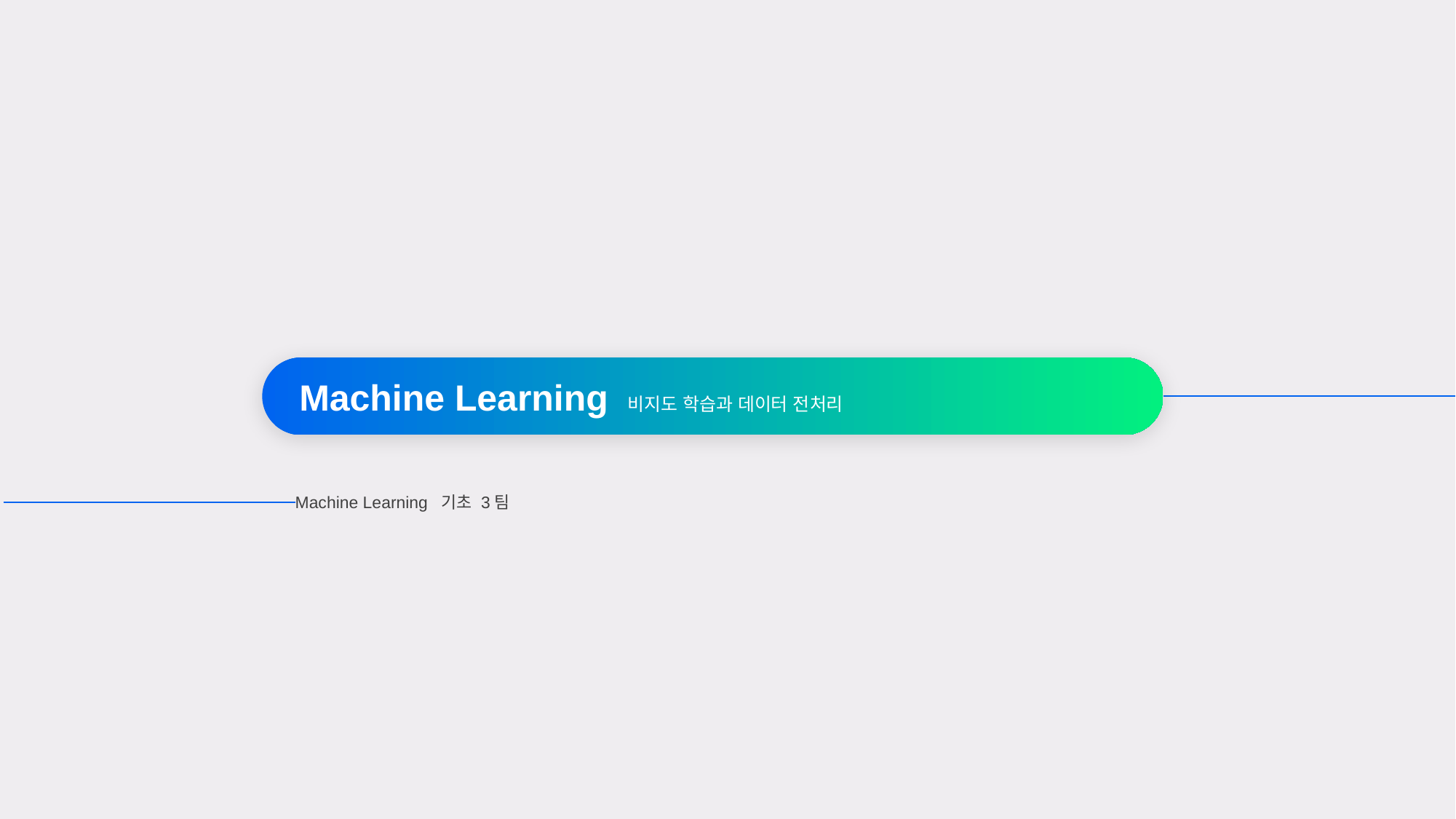

Machine Learning 비지도 학습과 데이터 전처리
Machine Learning  기초 3팀